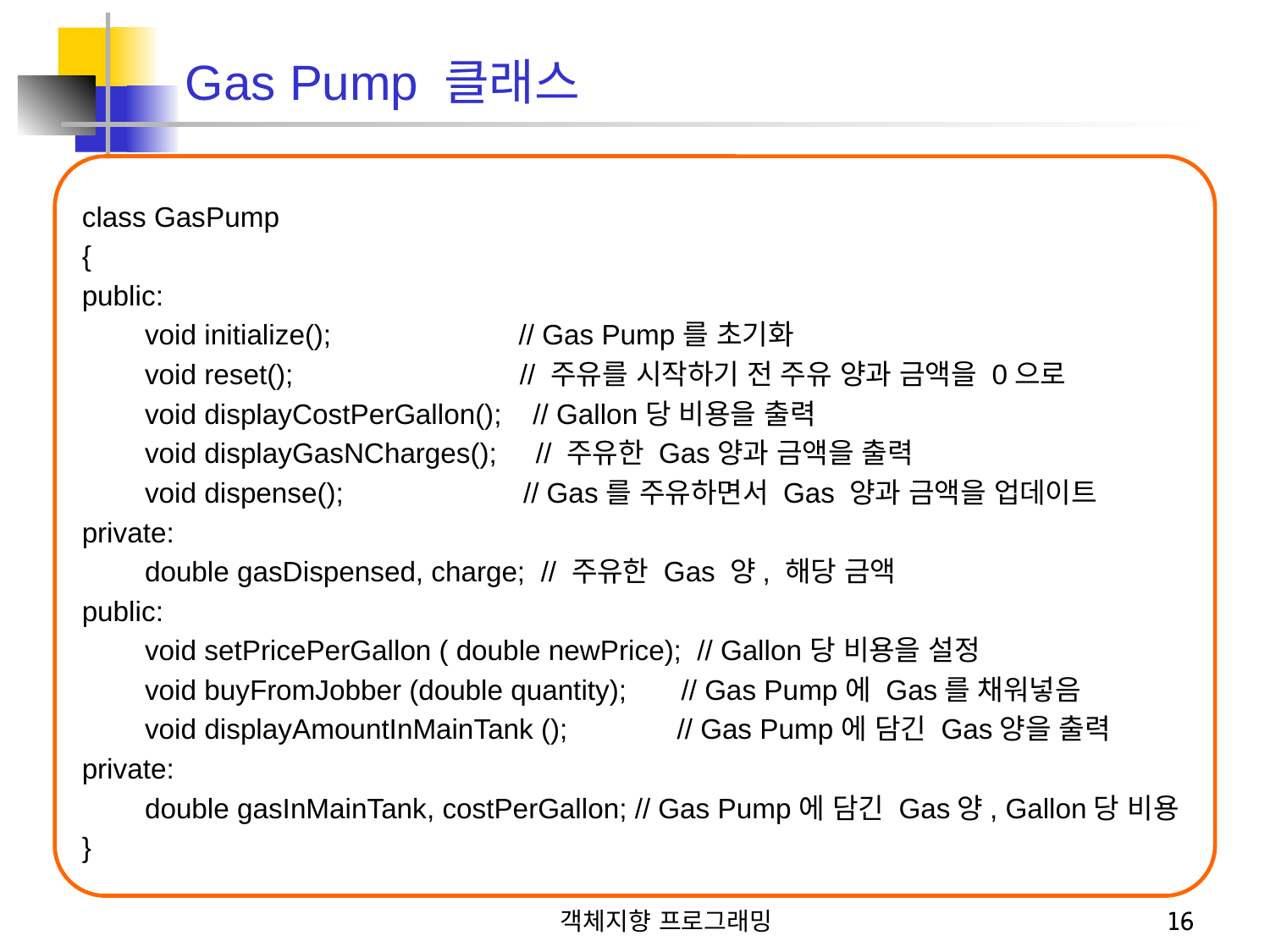

Gas Pump 클래스
class GasPump
{
public:
        void initialize();                        // Gas Pump를 초기화
        void reset();                             // 주유를 시작하기 전 주유 양과 금액을 0으로
        void displayCostPerGallon();    // Gallon당 비용을 출력
        void displayGasNCharges();     // 주유한 Gas양과 금액을 출력
        void dispense();                       // Gas를 주유하면서 Gas 양과 금액을 업데이트
private:
        double gasDispensed, charge;  // 주유한 Gas 양, 해당 금액
public:
        void setPricePerGallon ( double newPrice);  // Gallon당 비용을 설정
        void buyFromJobber (double quantity);       // Gas Pump에 Gas를 채워넣음
        void displayAmountInMainTank ();              // Gas Pump에 담긴 Gas양을 출력
private:
        double gasInMainTank, costPerGallon; // Gas Pump에 담긴 Gas양, Gallon당 비용
}
객체지향 프로그래밍
16